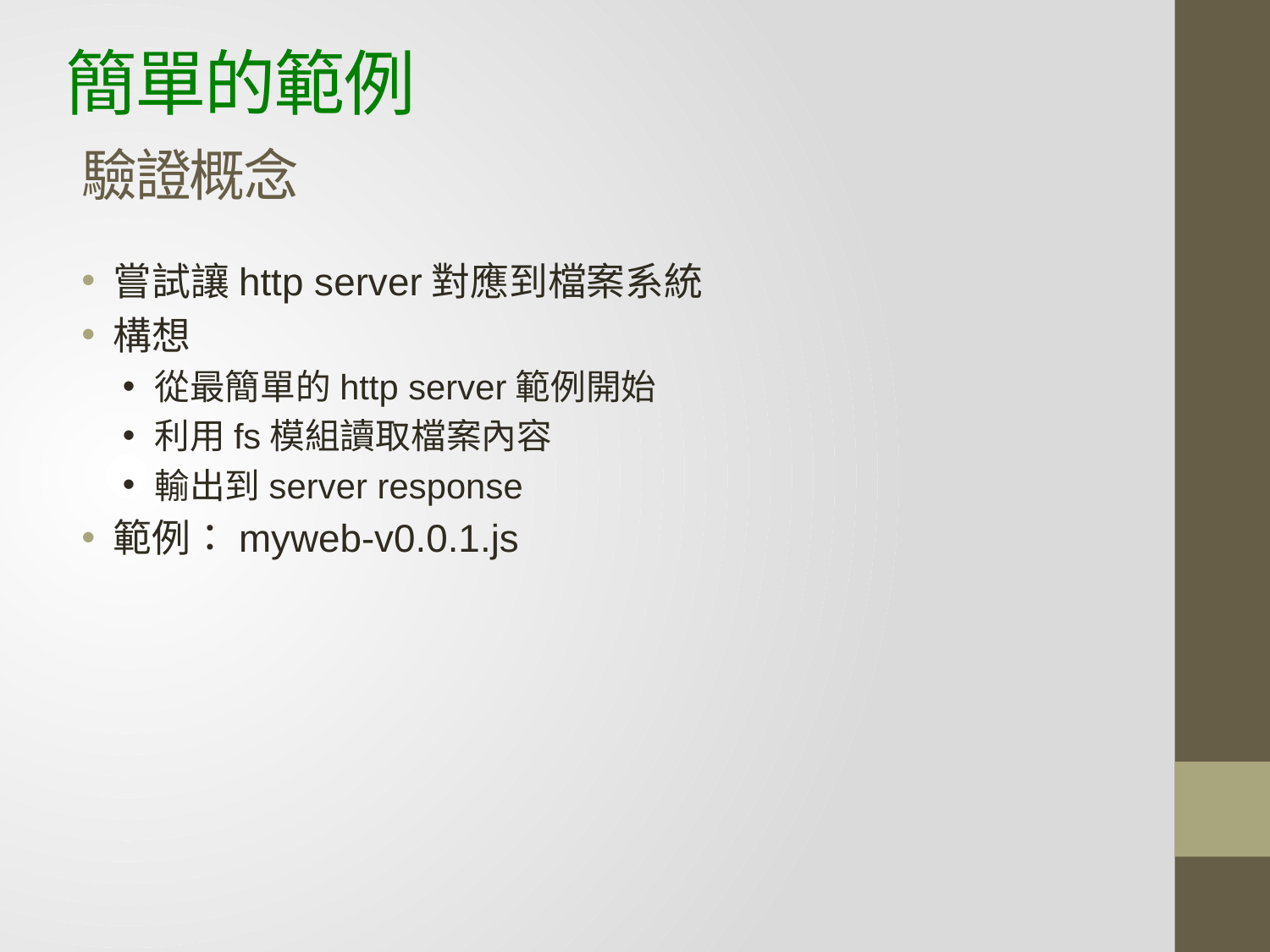

# 簡單的範例 驗證概念

嘗試讓http server對應到檔案系統
構想
從最簡單的http server範例開始
利用fs模組讀取檔案內容
輸出到server response
範例：myweb-v0.0.1.js